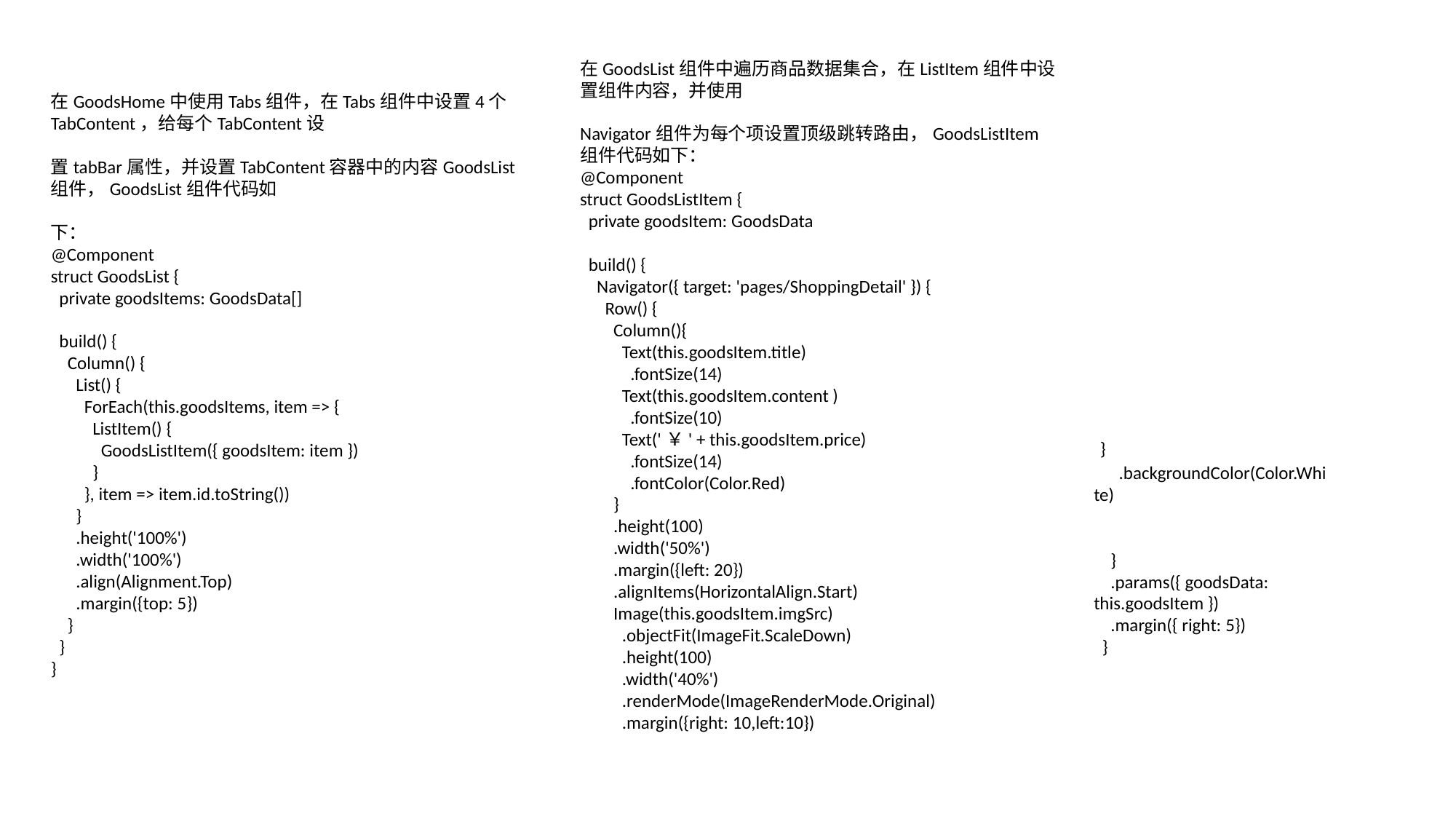

在GoodsList组件中遍历商品数据集合，在ListItem组件中设置组件内容，并使用

Navigator组件为每个项设置顶级跳转路由，GoodsListItem组件代码如下：
@Component
struct GoodsListItem {
  private goodsItem: GoodsData

  build() {
    Navigator({ target: 'pages/ShoppingDetail' }) {
      Row() {
        Column(){
          Text(this.goodsItem.title)
            .fontSize(14)
          Text(this.goodsItem.content )
            .fontSize(10)
          Text('￥' + this.goodsItem.price)
            .fontSize(14)
            .fontColor(Color.Red)
        }
        .height(100)
        .width('50%')
        .margin({left: 20})
        .alignItems(HorizontalAlign.Start)
        Image(this.goodsItem.imgSrc)
          .objectFit(ImageFit.ScaleDown)
          .height(100)
          .width('40%')
          .renderMode(ImageRenderMode.Original)
          .margin({right: 10,left:10})
在GoodsHome中使用Tabs组件，在Tabs组件中设置4个TabContent，给每个TabContent设

置tabBar属性，并设置TabContent容器中的内容GoodsList组件，GoodsList组件代码如

下：
@Component
struct GoodsList {
  private goodsItems: GoodsData[]

  build() {
    Column() {
      List() {
        ForEach(this.goodsItems, item => {
          ListItem() {
            GoodsListItem({ goodsItem: item })
          }
        }, item => item.id.toString())
      }
      .height('100%')
      .width('100%')
      .align(Alignment.Top)
      .margin({top: 5})
    }
  }
}
 }
      .backgroundColor(Color.White)

    }
    .params({ goodsData: this.goodsItem })
    .margin({ right: 5})
  }